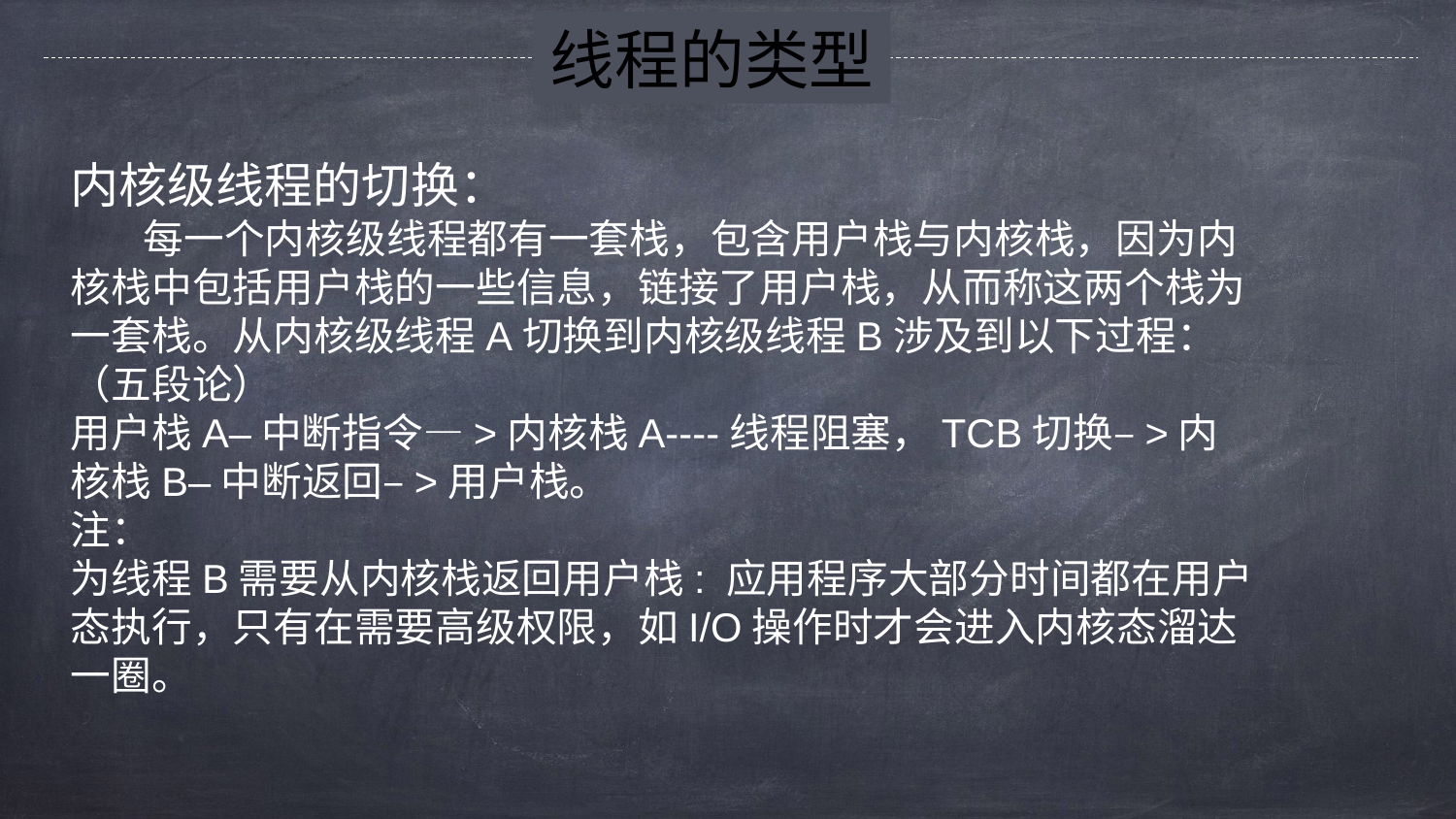

线程的类型
内核级线程的切换：
       每一个内核级线程都有一套栈，包含用户栈与内核栈，因为内核栈中包括用户栈的一些信息，链接了用户栈，从而称这两个栈为一套栈。从内核级线程A切换到内核级线程B涉及到以下过程：（五段论）
用户栈A–中断指令—>内核栈A----线程阻塞，TCB切换–>内核栈B–中断返回–>用户栈。
注：
为线程B需要从内核栈返回用户栈: 应用程序大部分时间都在用户态执行，只有在需要高级权限，如I/O操作时才会进入内核态溜达一圈。